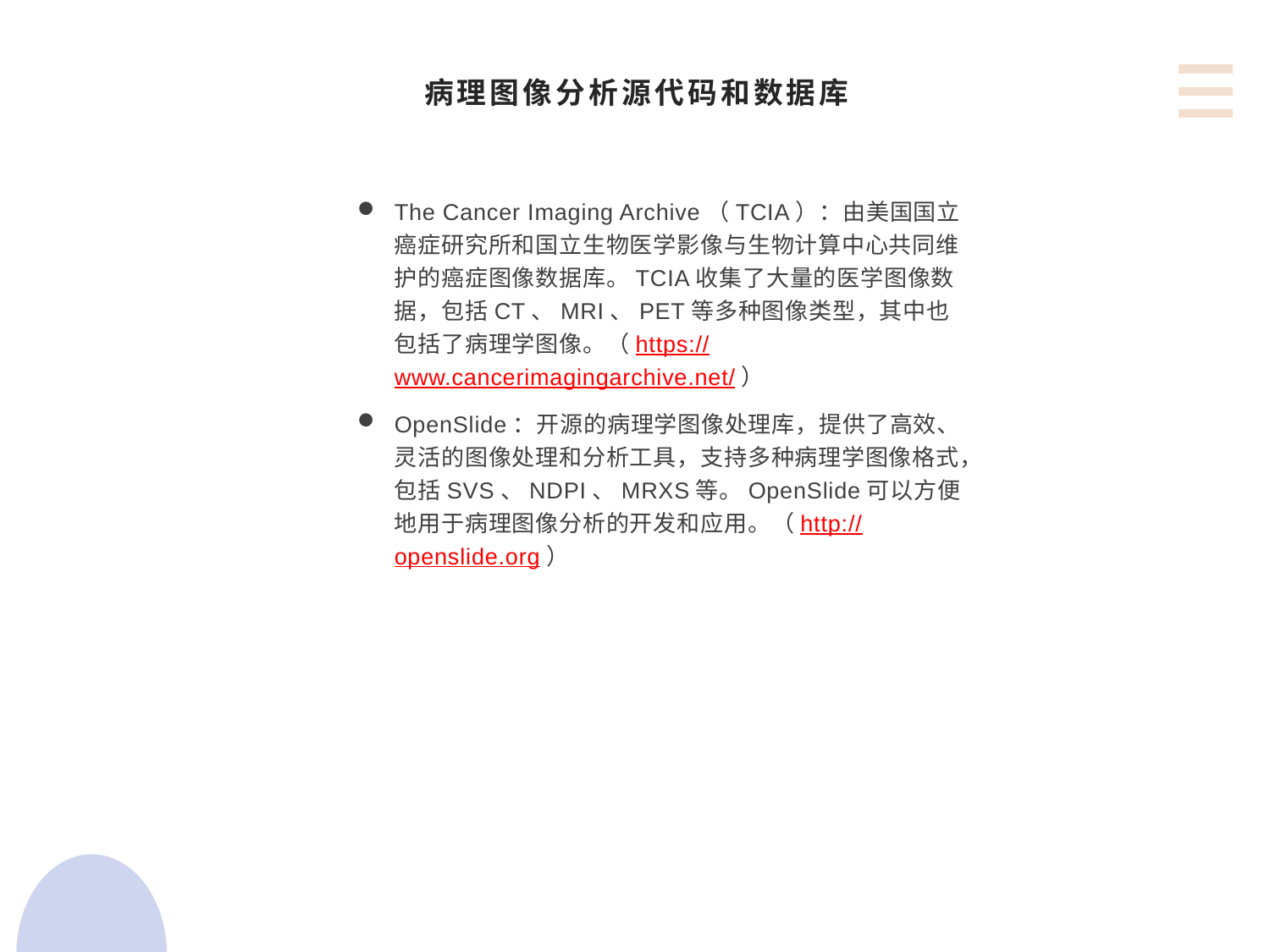

# 病理图像分析源代码和数据库

The Cancer Imaging Archive（TCIA）：由美国国立癌症研究所和国立生物医学影像与生物计算中心共同维护的癌症图像数据库。TCIA收集了大量的医学图像数据，包括CT、MRI、PET等多种图像类型，其中也包括了病理学图像。（https://www.cancerimagingarchive.net/）
OpenSlide：开源的病理学图像处理库，提供了高效、灵活的图像处理和分析工具，支持多种病理学图像格式，包括SVS、NDPI、MRXS等。OpenSlide可以方便地用于病理图像分析的开发和应用。（http://openslide.org）